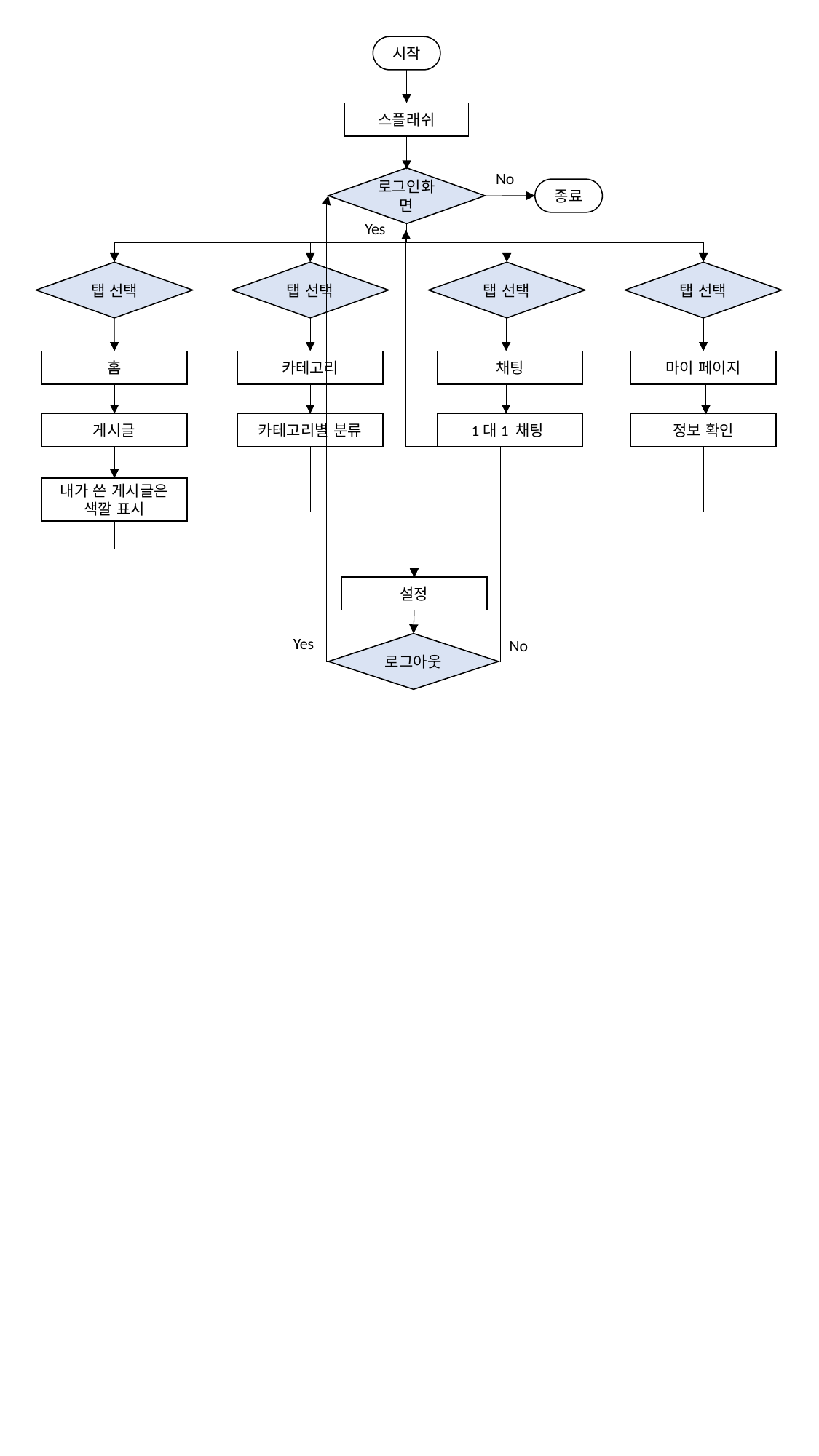

시작
스플래쉬
No
로그인화면
종료
Yes
탭 선택
탭 선택
탭 선택
탭 선택
채팅
마이 페이지
홈
카테고리
게시글
카테고리별 분류
1대1 채팅
정보 확인
내가 쓴 게시글은 색깔 표시
설정
Yes
No
로그아웃